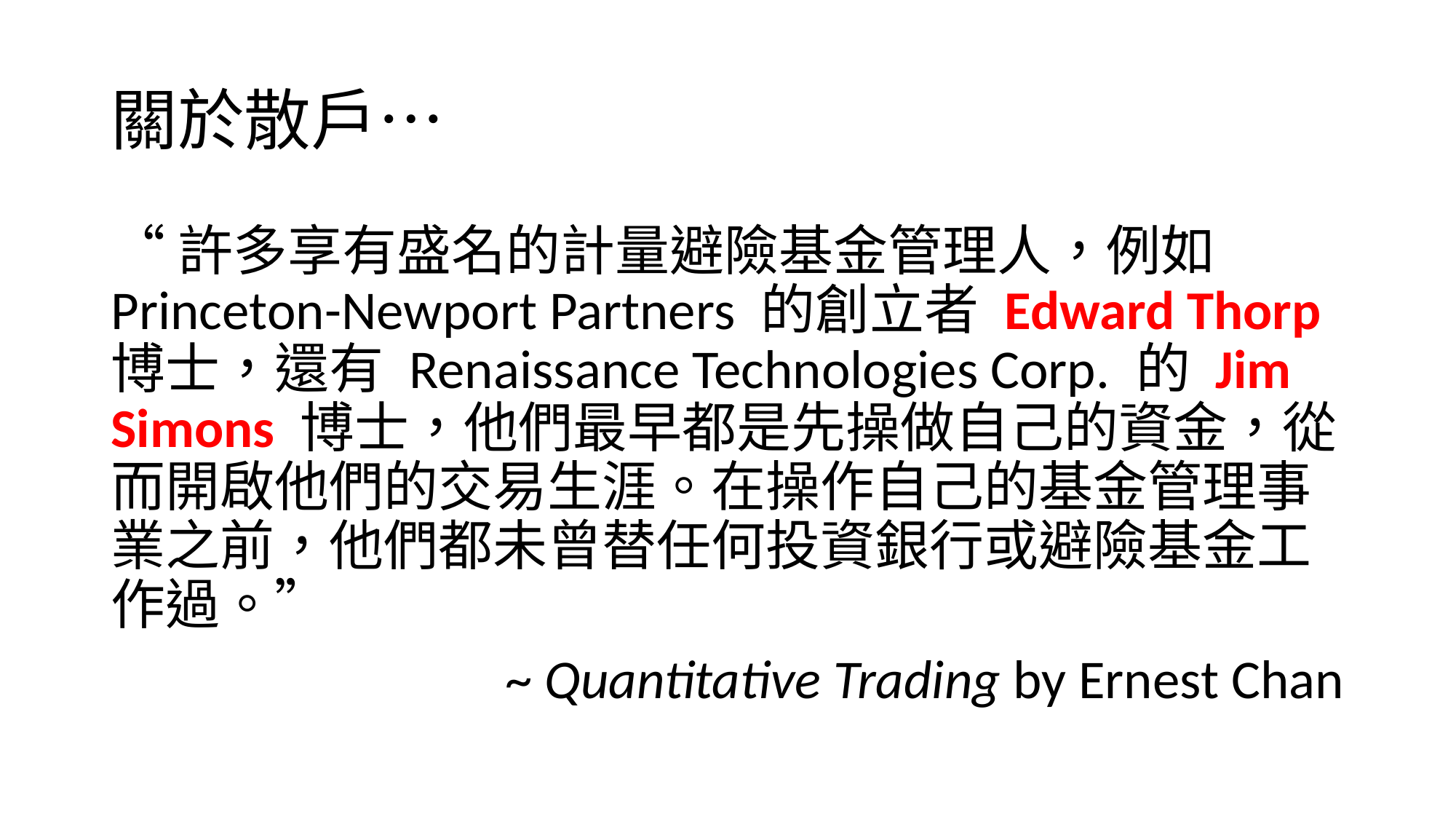

# 關於散戶…
“許多享有盛名的計量避險基金管理人，例如 Princeton-Newport Partners 的創立者 Edward Thorp 博士，還有 Renaissance Technologies Corp. 的 Jim Simons 博士，他們最早都是先操做自己的資金，從而開啟他們的交易生涯。在操作自己的基金管理事業之前，他們都未曾替任何投資銀行或避險基金工作過。”
~ Quantitative Trading by Ernest Chan